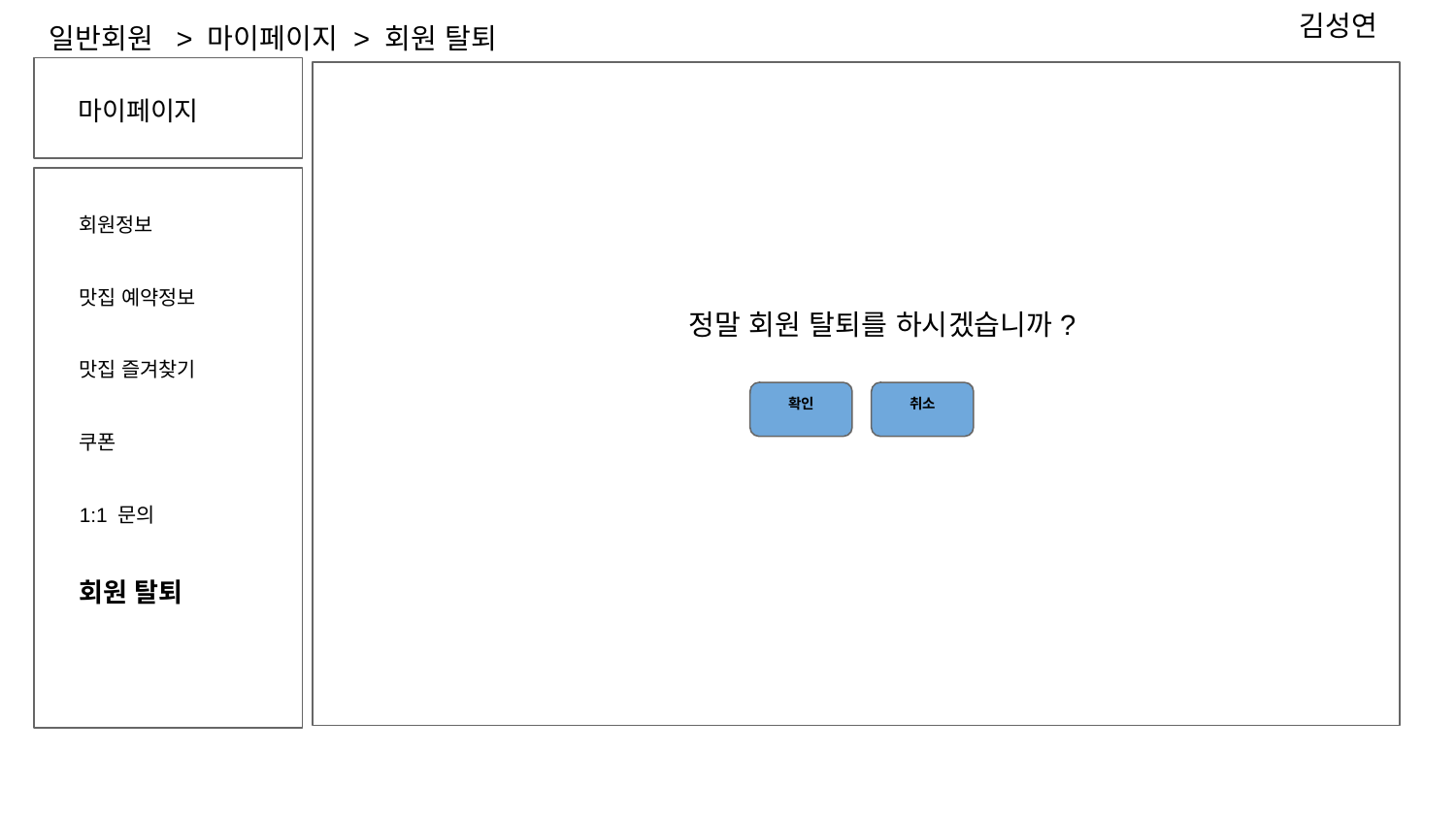

김성연
일반회원  > 마이페이지 > 회원 탈퇴

마이페이지

회원정보

맛집 예약정보

맛집 즐겨찾기

쿠폰

1:1 문의

회원 탈퇴
정말 회원 탈퇴를 하시겠습니까?

확인
취소